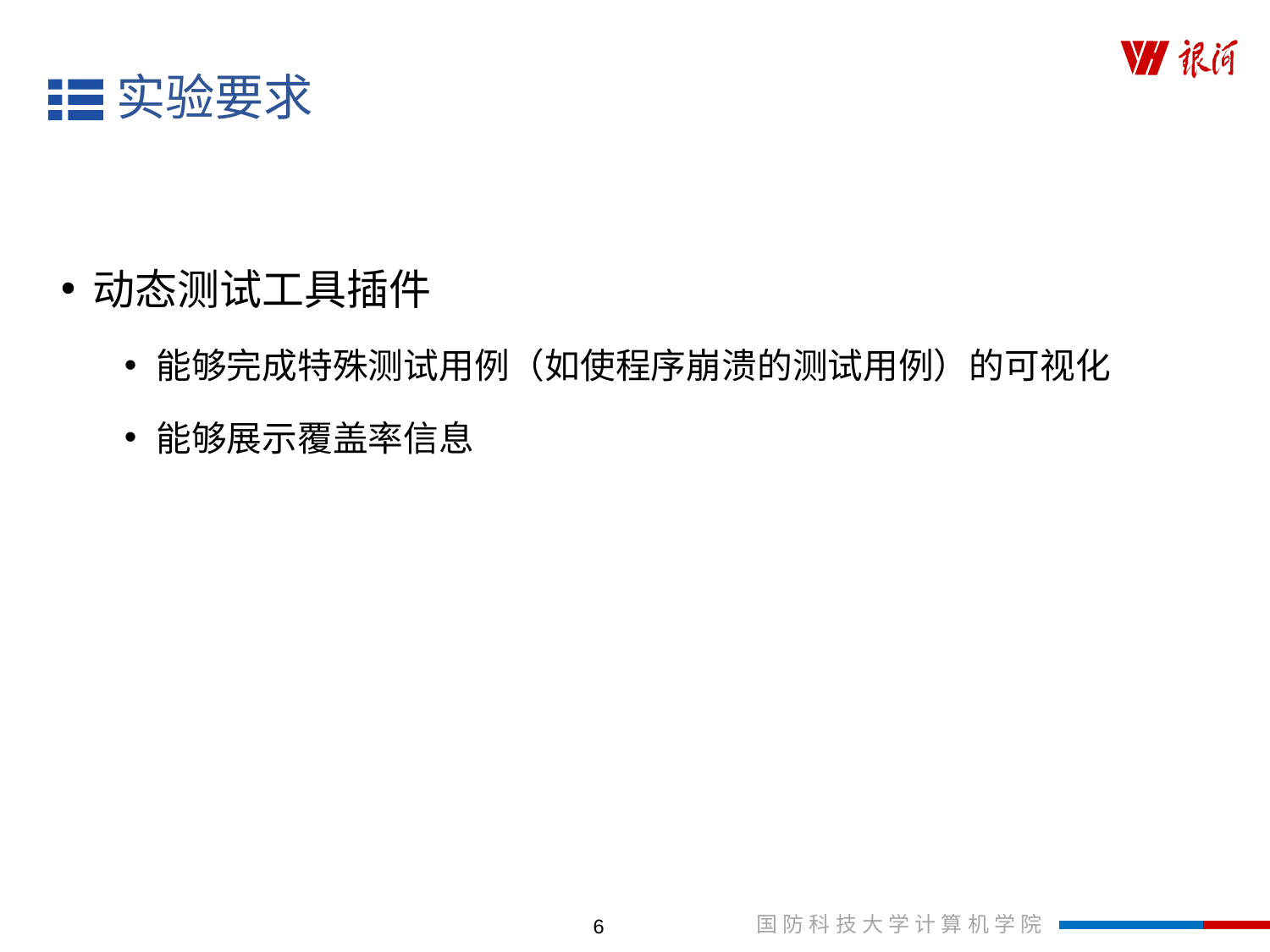

# 实验要求

动态测试工具插件
能够完成特殊测试用例（如使程序崩溃的测试用例）的可视化
能够展示覆盖率信息